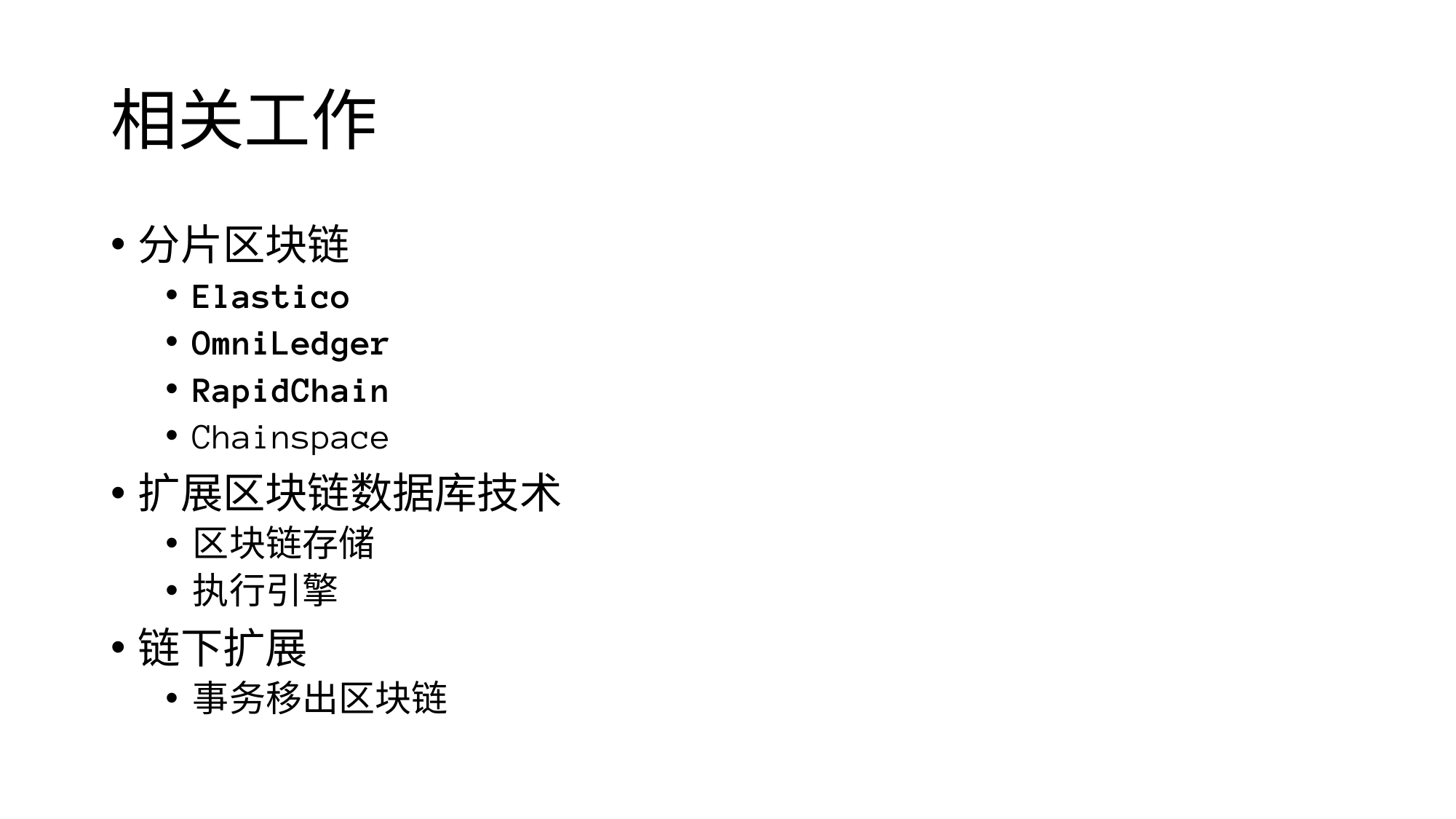

# 相关工作
分片区块链
Elastico
OmniLedger
RapidChain
Chainspace
扩展区块链数据库技术
区块链存储
执行引擎
链下扩展
事务移出区块链